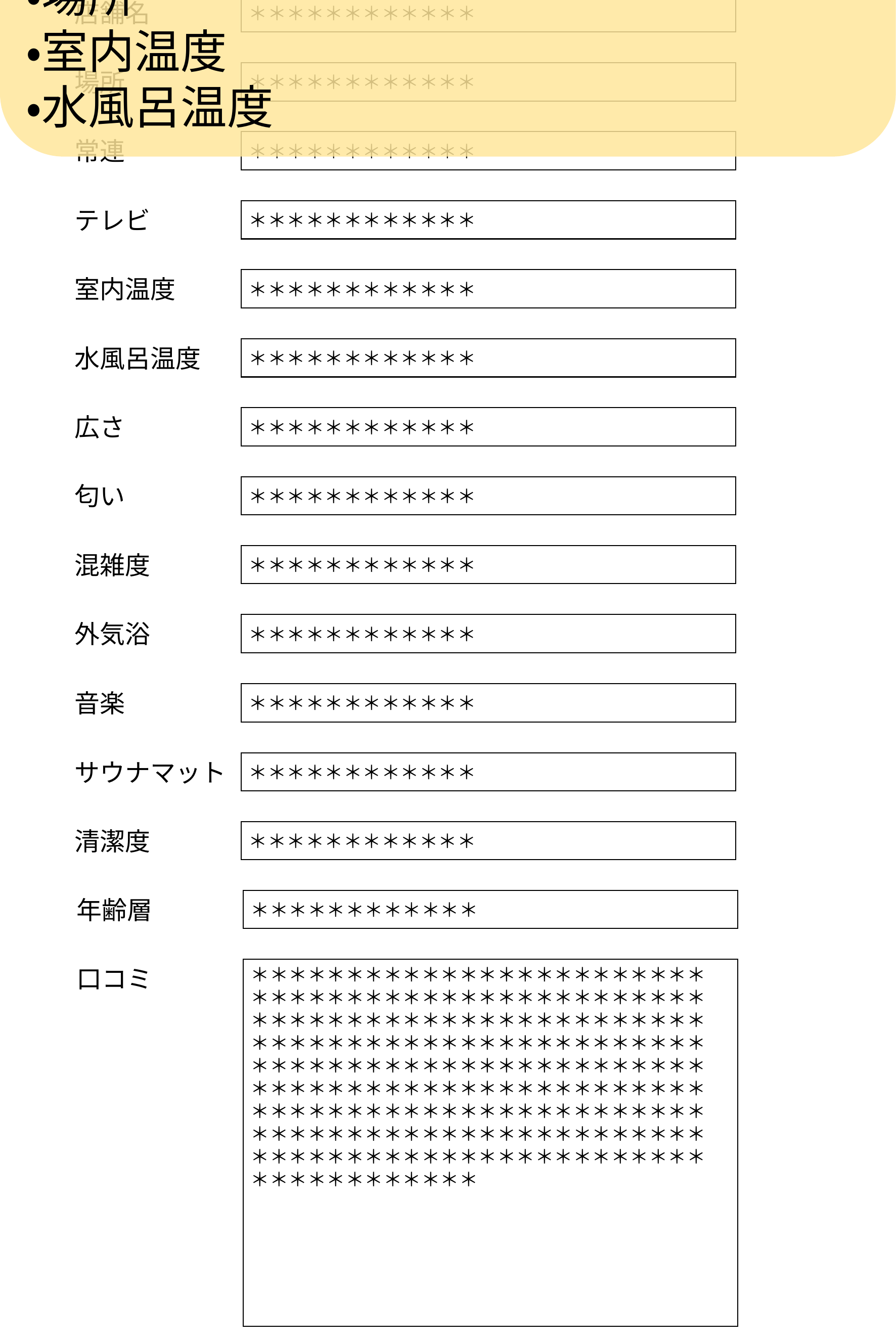

必須項目を入力ください

・店舗名
・場所
・室内温度
・水風呂温度
自分の投稿
編集フォーム
店舗名
＊＊＊＊＊＊＊＊＊＊＊＊
場所
＊＊＊＊＊＊＊＊＊＊＊＊
常連
＊＊＊＊＊＊＊＊＊＊＊＊
テレビ
＊＊＊＊＊＊＊＊＊＊＊＊
室内温度
＊＊＊＊＊＊＊＊＊＊＊＊
水風呂温度
＊＊＊＊＊＊＊＊＊＊＊＊
広さ
＊＊＊＊＊＊＊＊＊＊＊＊
匂い
＊＊＊＊＊＊＊＊＊＊＊＊
混雑度
＊＊＊＊＊＊＊＊＊＊＊＊
外気浴
＊＊＊＊＊＊＊＊＊＊＊＊
音楽
＊＊＊＊＊＊＊＊＊＊＊＊
サウナマット
＊＊＊＊＊＊＊＊＊＊＊＊
清潔度
＊＊＊＊＊＊＊＊＊＊＊＊
年齢層
＊＊＊＊＊＊＊＊＊＊＊＊
口コミ
＊＊＊＊＊＊＊＊＊＊＊＊＊＊＊＊＊＊＊＊＊＊＊＊
＊＊＊＊＊＊＊＊＊＊＊＊＊＊＊＊＊＊＊＊＊＊＊＊
＊＊＊＊＊＊＊＊＊＊＊＊＊＊＊＊＊＊＊＊＊＊＊＊
＊＊＊＊＊＊＊＊＊＊＊＊＊＊＊＊＊＊＊＊＊＊＊＊
＊＊＊＊＊＊＊＊＊＊＊＊＊＊＊＊＊＊＊＊＊＊＊＊
＊＊＊＊＊＊＊＊＊＊＊＊＊＊＊＊＊＊＊＊＊＊＊＊
＊＊＊＊＊＊＊＊＊＊＊＊＊＊＊＊＊＊＊＊＊＊＊＊
＊＊＊＊＊＊＊＊＊＊＊＊＊＊＊＊＊＊＊＊＊＊＊＊
＊＊＊＊＊＊＊＊＊＊＊＊＊＊＊＊＊＊＊＊＊＊＊＊
＊＊＊＊＊＊＊＊＊＊＊＊
戻る
編集する